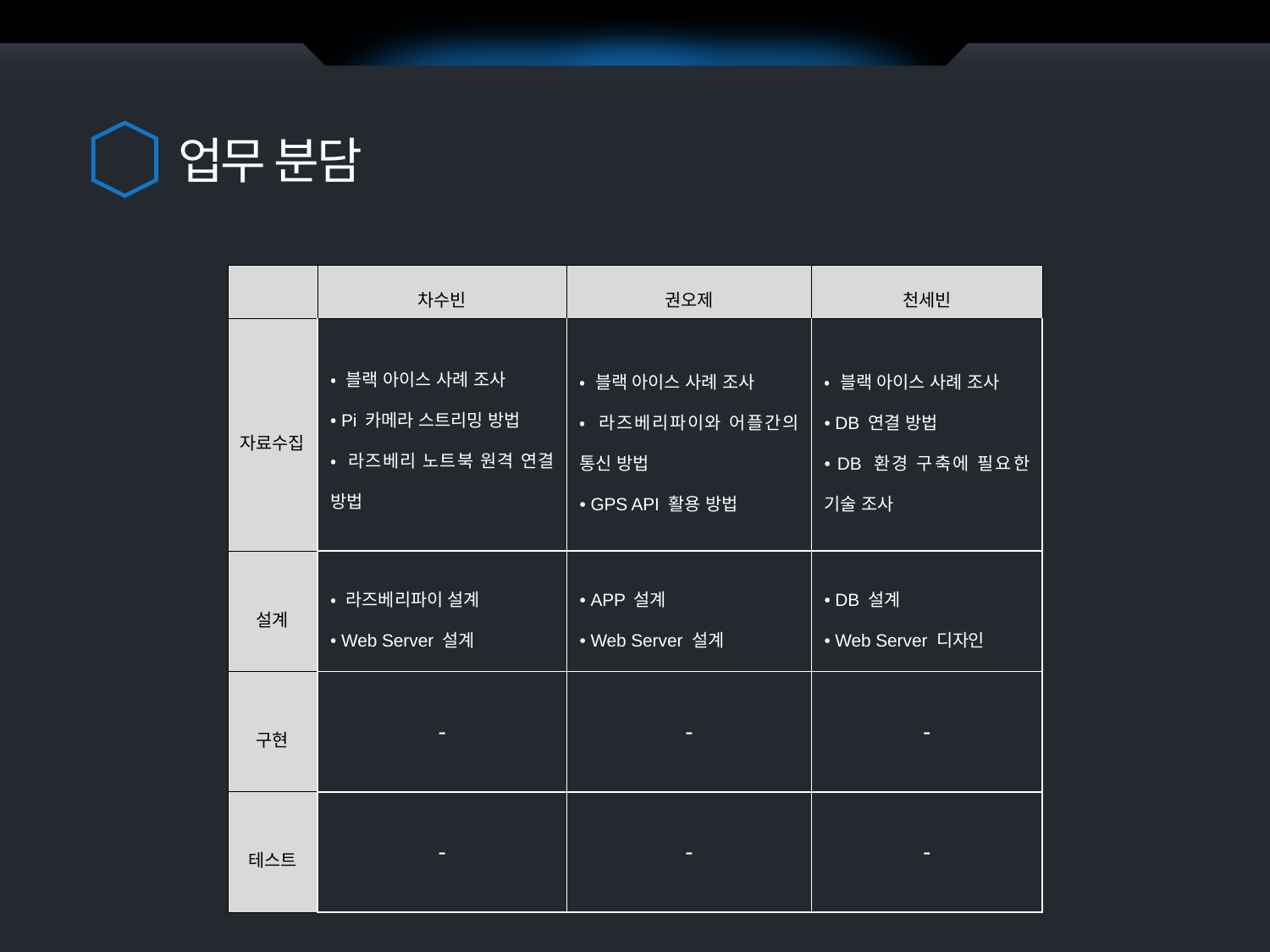

업무 분담

|  | 차수빈 | 권오제 | 천세빈 |
| --- | --- | --- | --- |
| 자료수집 | • 블랙 아이스 사례 조사 • Pi 카메라 스트리밍 방법 • 라즈베리 노트북 원격 연결 방법 | • 블랙 아이스 사례 조사 • 라즈베리파이와 어플간의 통신 방법 • GPS API 활용 방법 | • 블랙 아이스 사례 조사 • DB 연결 방법 • DB 환경 구축에 필요한 기술 조사 |
| 설계 | • 라즈베리파이 설계 • Web Server 설계 | • APP 설계 • Web Server 설계 | • DB 설계 • Web Server 디자인 |
| 구현 | - | - | - |
| 테스트 | - | - | - |